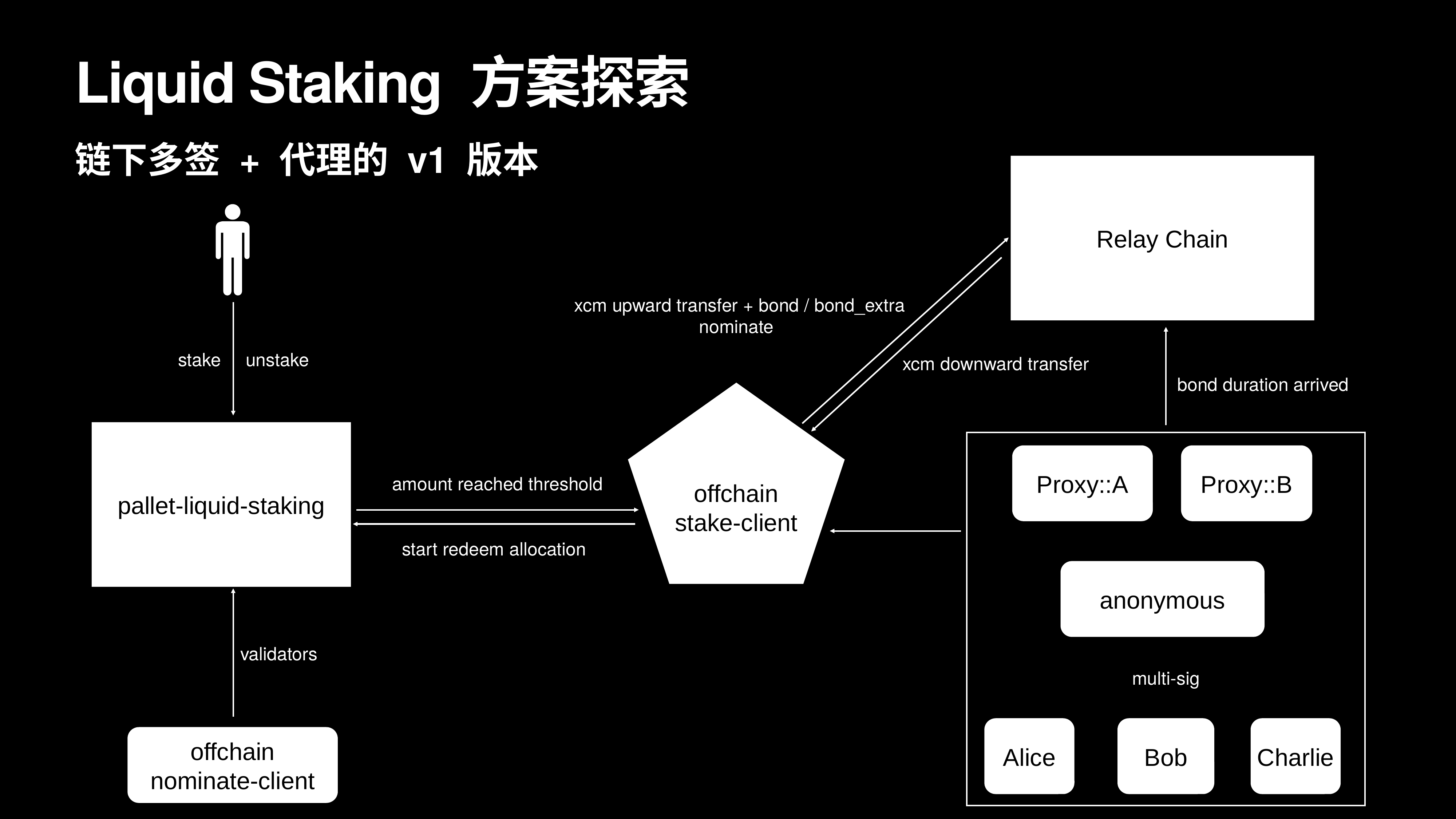

# Liquid Staking 方案探索
链下多签 + 代理的 v1 版本

Relay Chain

xcm upward transfer + bond / bond_extra

nominate

stake
unstake
xcm downward transfer
bond duration arrived

offchain
stake-client

pallet-liquid-staking

Proxy::A

Proxy::B
amount reached threshold

start redeem allocation

anonymous

validators
multi-sig

Alice

Bob

Charlie

offchain nominate-client